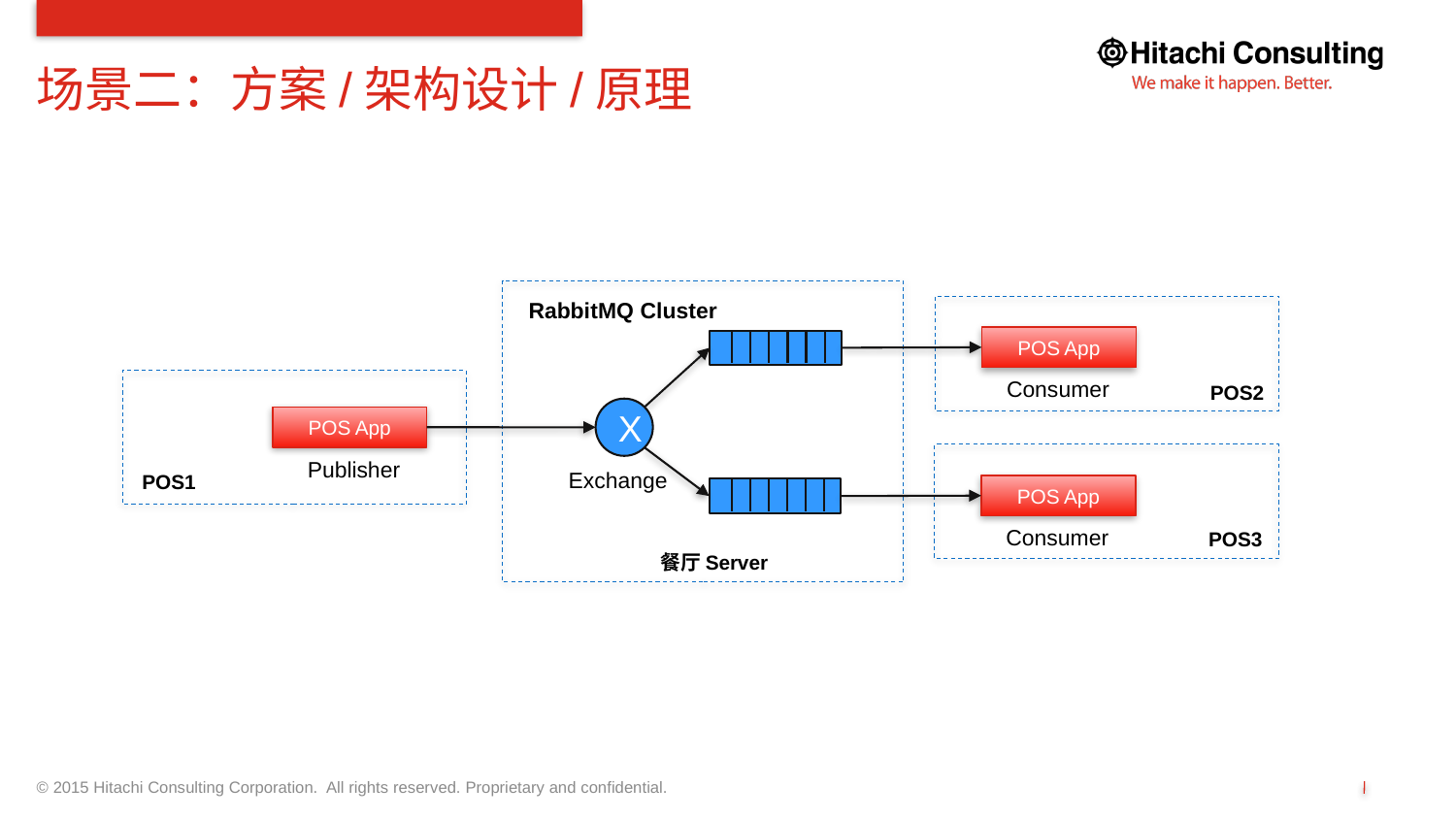

# 场景二：方案/架构设计/原理

RabbitMQ Cluster

POS App

Consumer

POS2
X
POS App

Publisher
Exchange
POS1
POS App

Consumer
POS3
餐厅Server
7